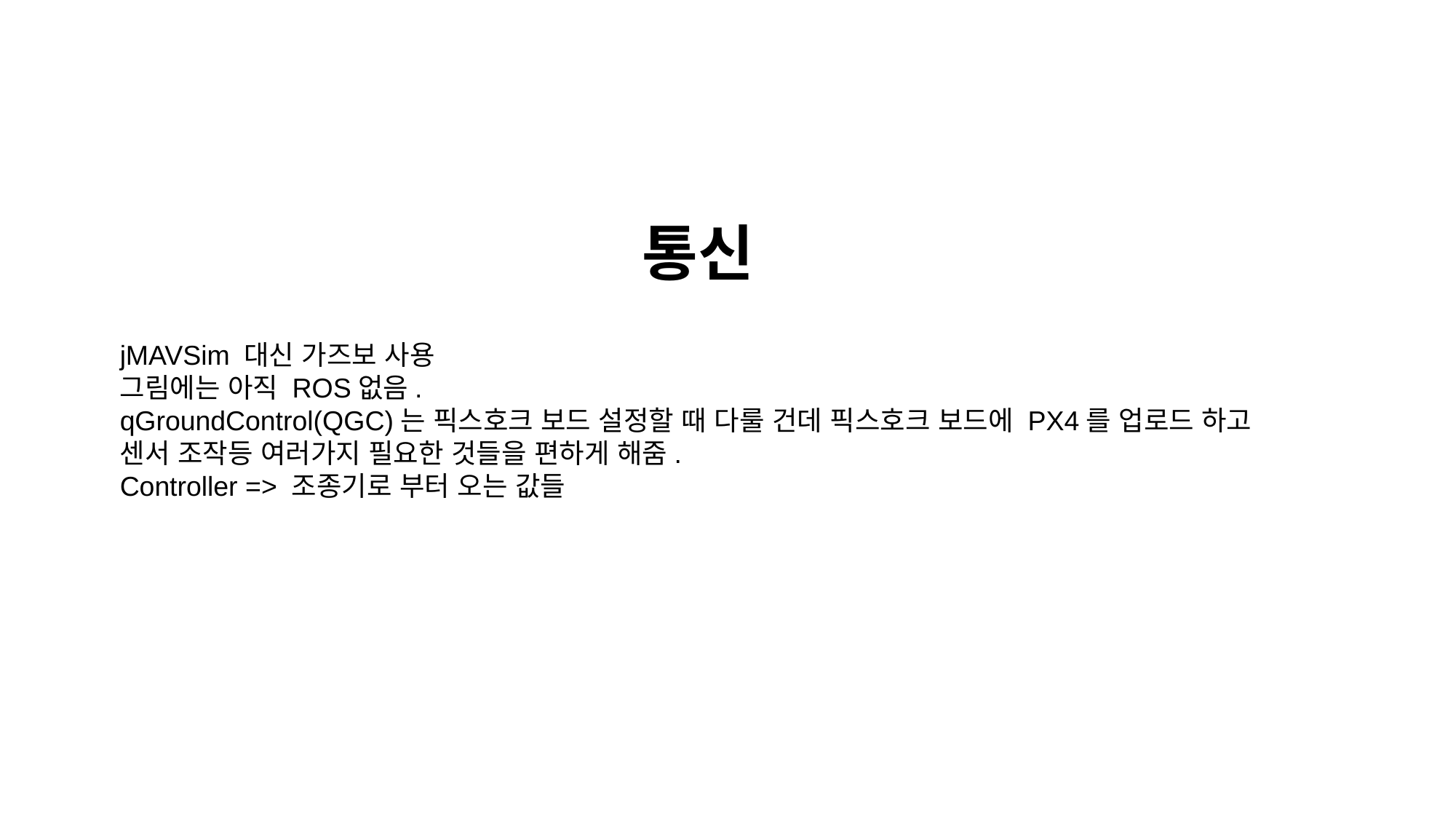

통신
jMAVSim 대신 가즈보 사용
그림에는 아직 ROS없음.
qGroundControl(QGC)는 픽스호크 보드 설정할 때 다룰 건데 픽스호크 보드에 PX4를 업로드 하고 센서 조작등 여러가지 필요한 것들을 편하게 해줌.
Controller => 조종기로 부터 오는 값들